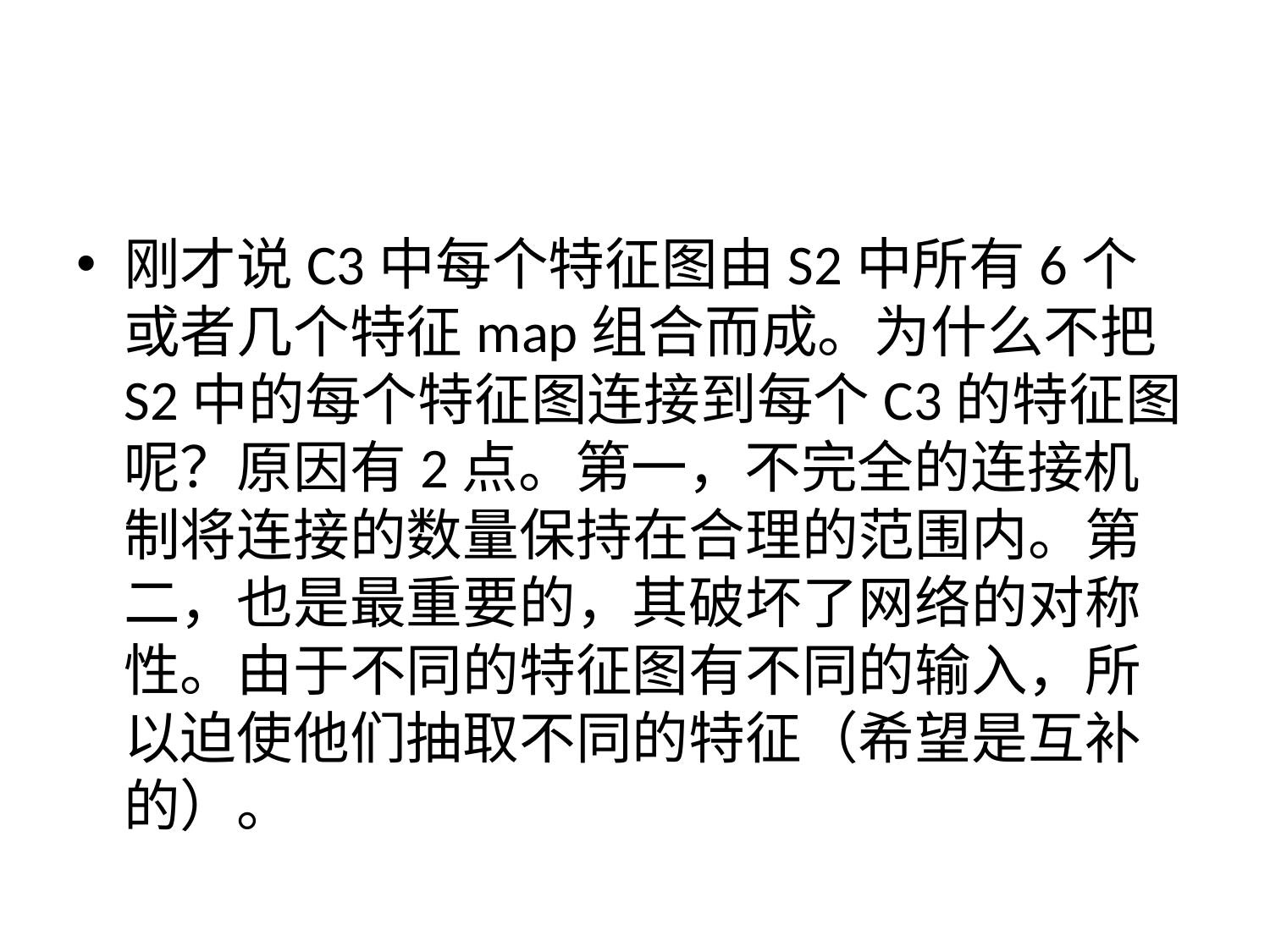

#
刚才说C3中每个特征图由S2中所有6个或者几个特征map组合而成。为什么不把S2中的每个特征图连接到每个C3的特征图呢？原因有2点。第一，不完全的连接机制将连接的数量保持在合理的范围内。第二，也是最重要的，其破坏了网络的对称性。由于不同的特征图有不同的输入，所以迫使他们抽取不同的特征（希望是互补的）。